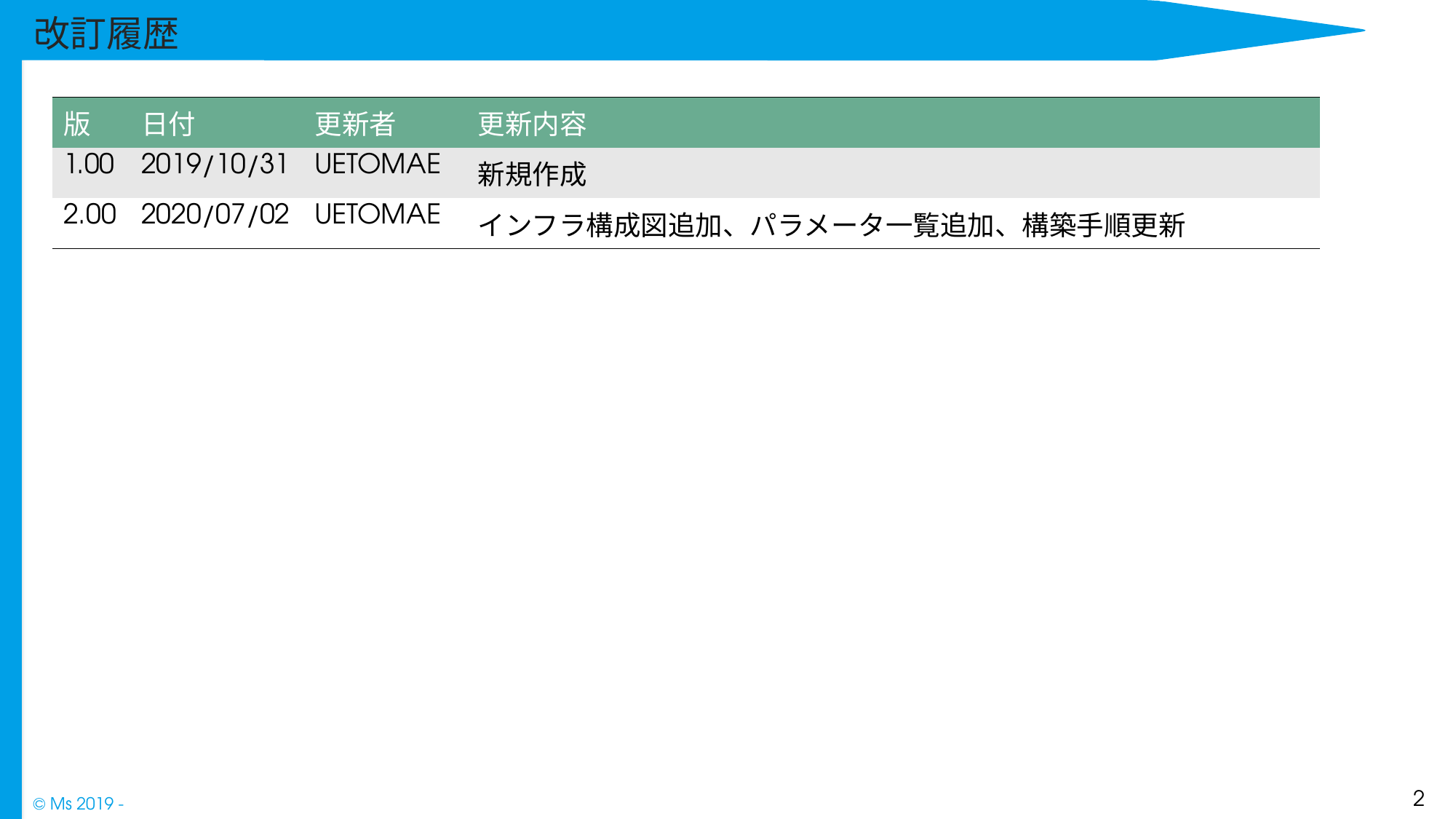

# 改訂履歴
| 版 | 日付 | 更新者 | 更新内容 |
| --- | --- | --- | --- |
| 1.00 | 2019/10/31 | UETOMAE | 新規作成 |
| 2.00 | 2020/07/02 | UETOMAE | インフラ構成図追加、パラメータ一覧追加、構築手順更新 |
2